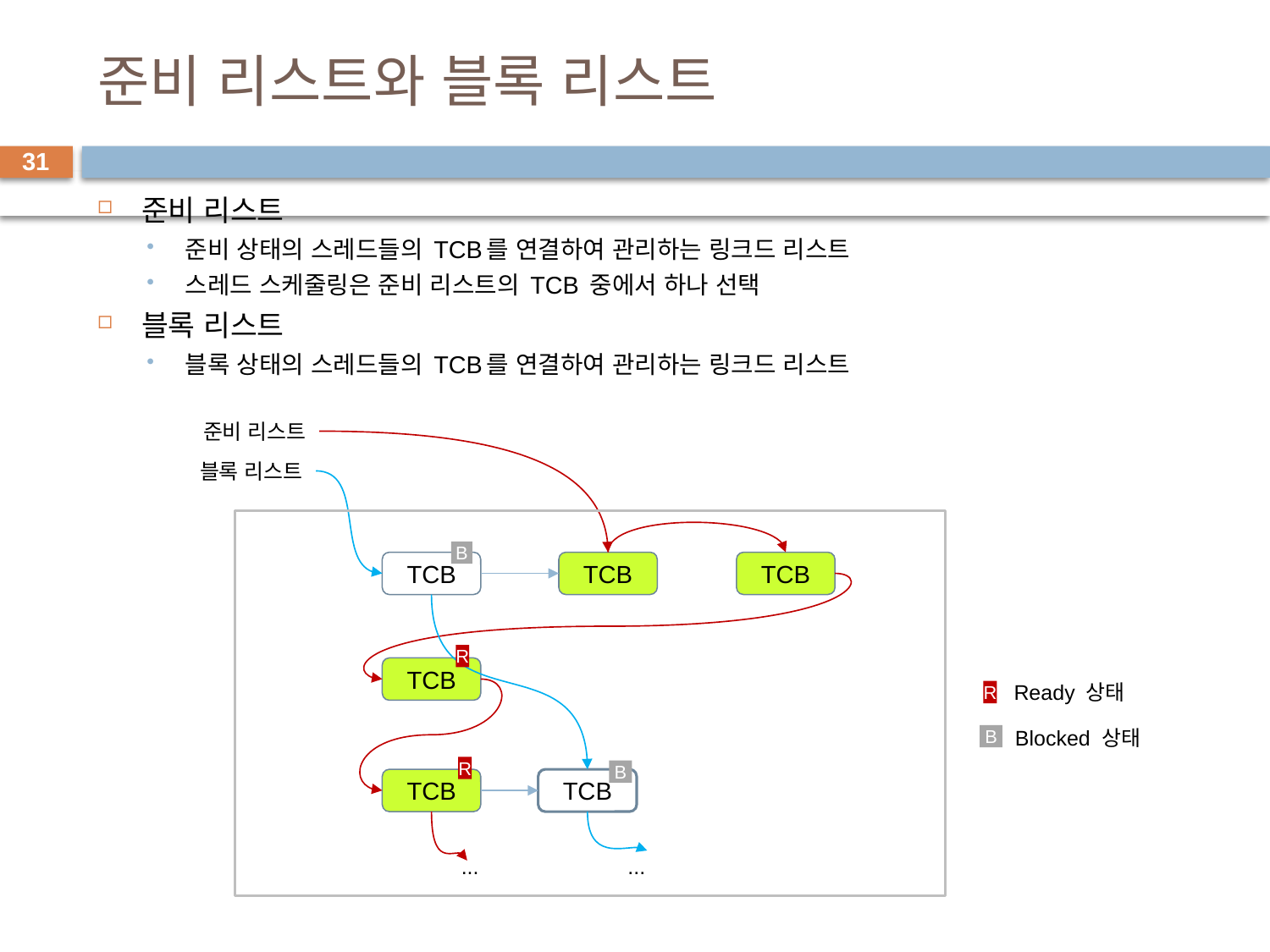

# 준비 리스트와 블록 리스트
31
준비 리스트
준비 상태의 스레드들의 TCB를 연결하여 관리하는 링크드 리스트
스레드 스케줄링은 준비 리스트의 TCB 중에서 하나 선택
블록 리스트
블록 상태의 스레드들의 TCB를 연결하여 관리하는 링크드 리스트

준비 리스트
    블록 리스트

B
TCB
TCB
TCB
R
TCB
Ready 상태
R
Blocked 상태
B
R
B
TCB
TCB
...
...